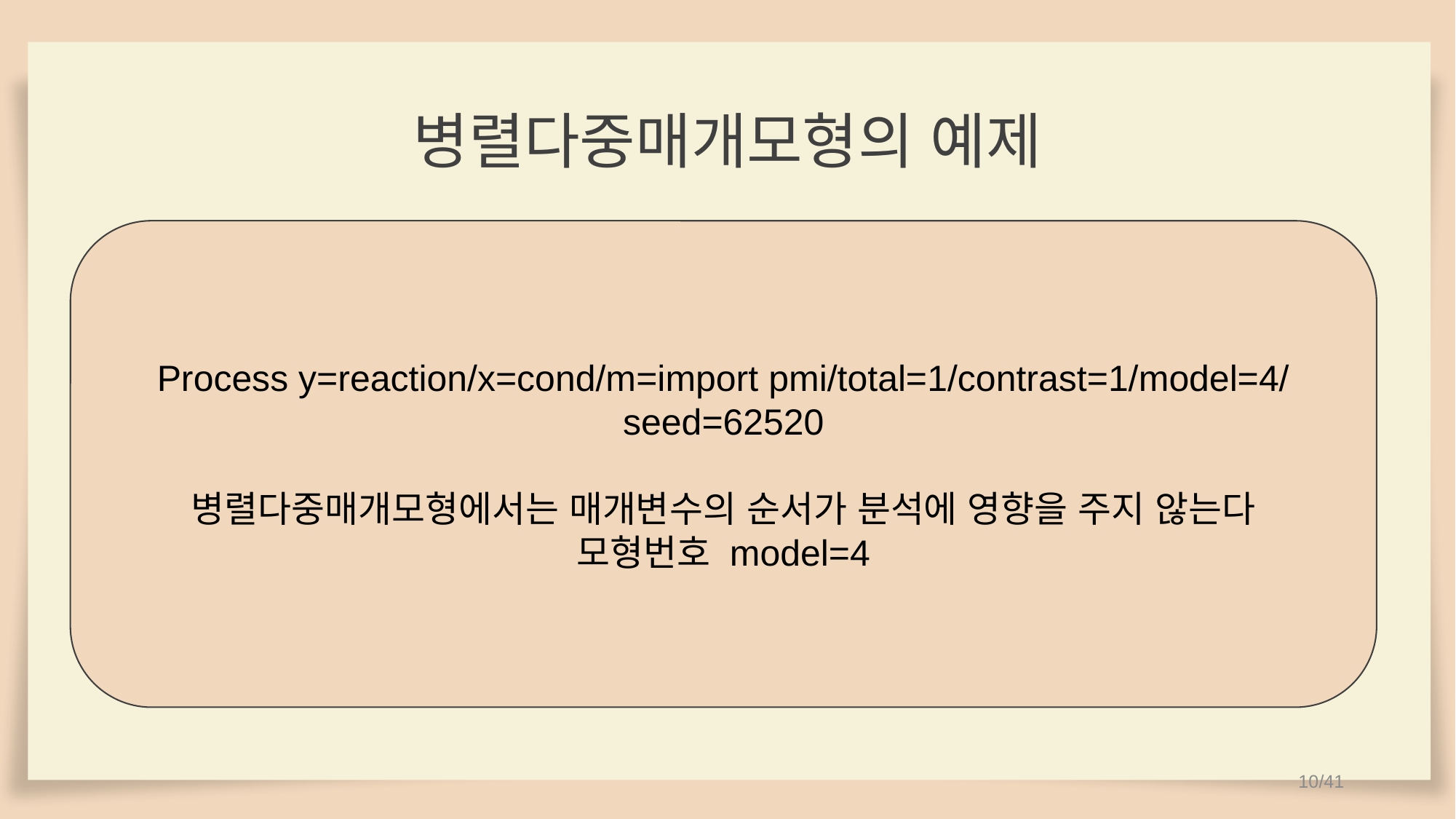

병렬다중매개모형의 예제

Process y=reaction/x=cond/m=import pmi/total=1/contrast=1/model=4/seed=62520

병렬다중매개모형에서는 매개변수의 순서가 분석에 영향을 주지 않는다
모형번호 model=4
10/41